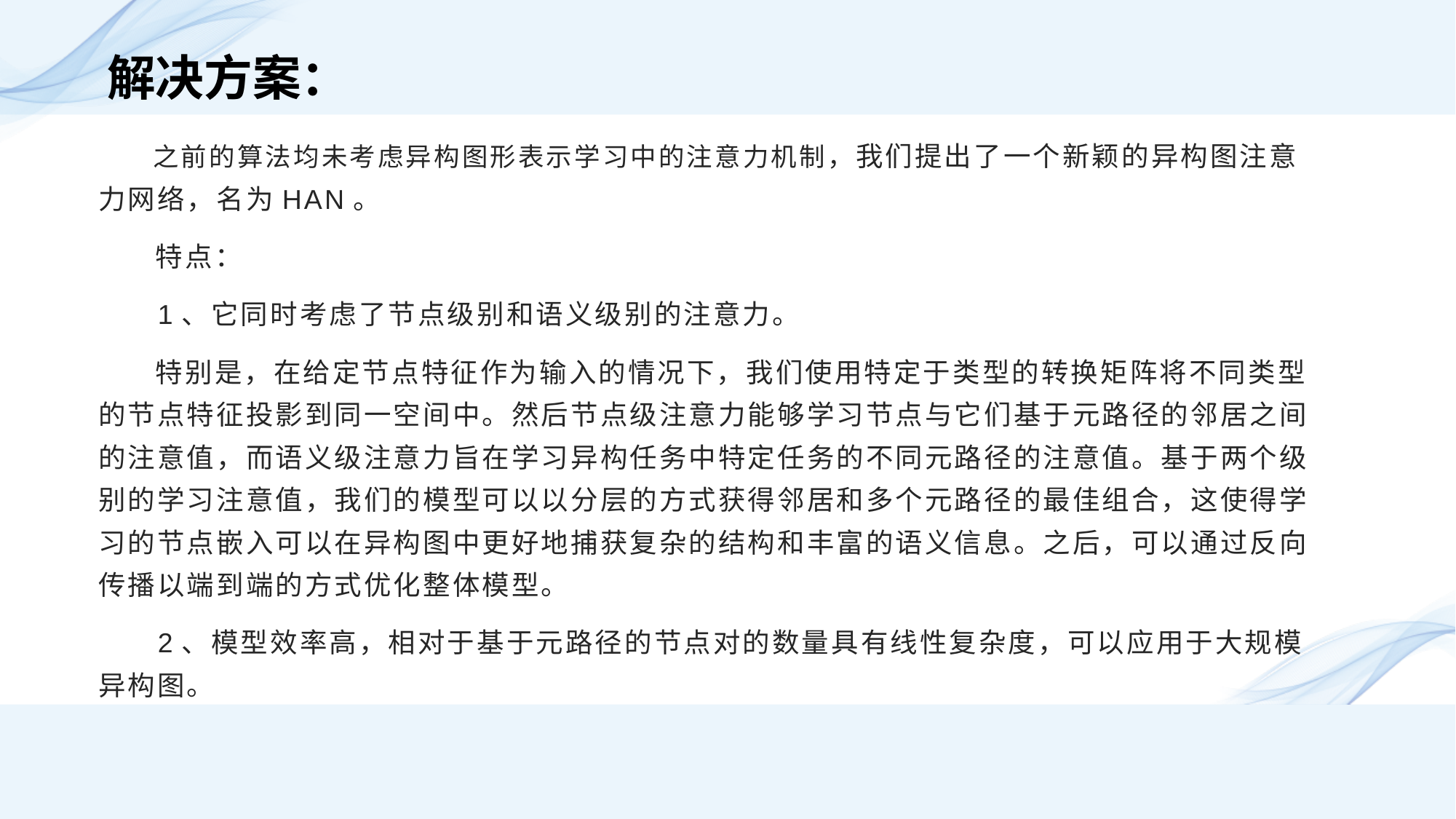

解决方案：
      之前的算法均未考虑异构图形表示学习中的注意力机制，我们提出了一个新颖的异构图注意力网络，名为HAN。
      特点：
      1、它同时考虑了节点级别和语义级别的注意力。
      特别是，在给定节点特征作为输入的情况下，我们使用特定于类型的转换矩阵将不同类型的节点特征投影到同一空间中。然后节点级注意力能够学习节点与它们基于元路径的邻居之间的注意值，而语义级注意力旨在学习异构任务中特定任务的不同元路径的注意值。基于两个级别的学习注意值，我们的模型可以以分层的方式获得邻居和多个元路径的最佳组合，这使得学习的节点嵌入可以在异构图中更好地捕获复杂的结构和丰富的语义信息。之后，可以通过反向传播以端到端的方式优化整体模型。
      2、模型效率高，相对于基于元路径的节点对的数量具有线性复杂度，可以应用于大规模异构图。